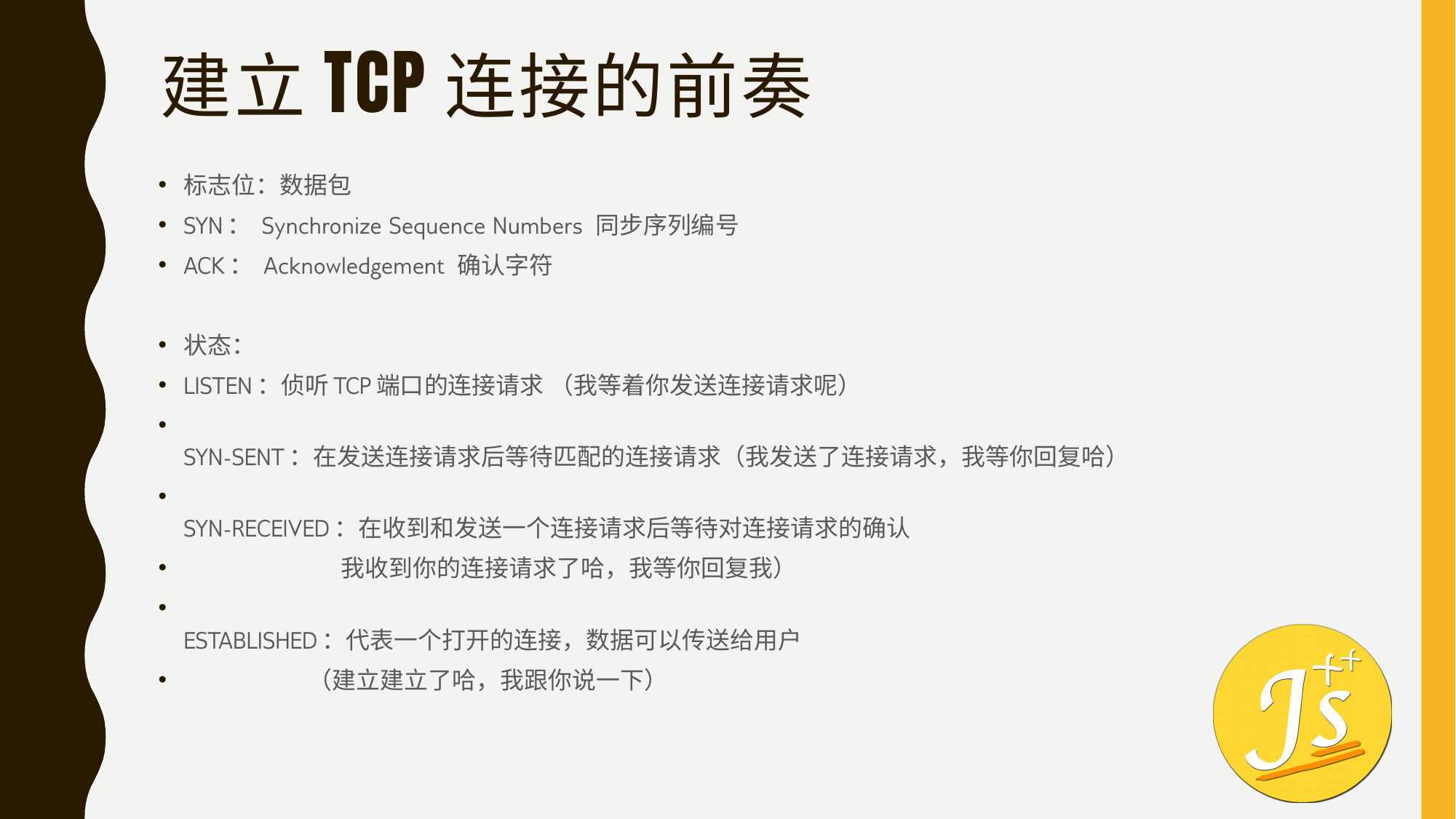

# 建立TCP连接的前奏
标志位：数据包
SYN： Synchronize Sequence Numbers 同步序列编号
ACK： Acknowledgement 确认字符

状态：
LISTEN：侦听TCP端口的连接请求 （我等着你发送连接请求呢）
SYN-SENT：在发送连接请求后等待匹配的连接请求（我发送了连接请求，我等你回复哈）
SYN-RECEIVED：在收到和发送一个连接请求后等待对连接请求的确认
                            我收到你的连接请求了哈，我等你回复我）
ESTABLISHED：代表一个打开的连接，数据可以传送给用户
                      （建立建立了哈，我跟你说一下）